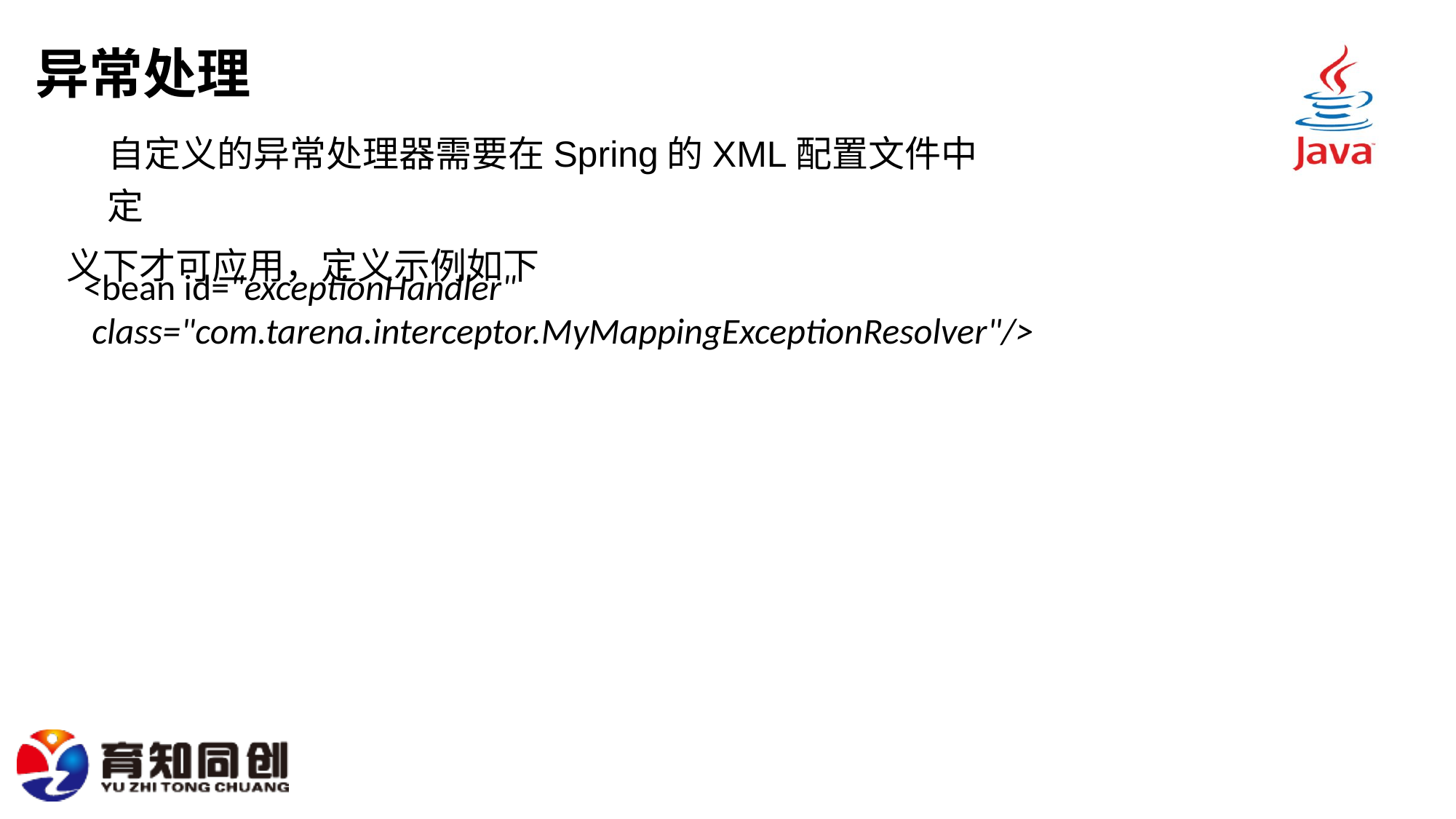

# 异常处理
    自定义的异常处理器需要在Spring的XML配置文件中定
义下才可应用，定义示例如下
<bean id="exceptionHandler"
 class="com.tarena.interceptor.MyMappingExceptionResolver"/>